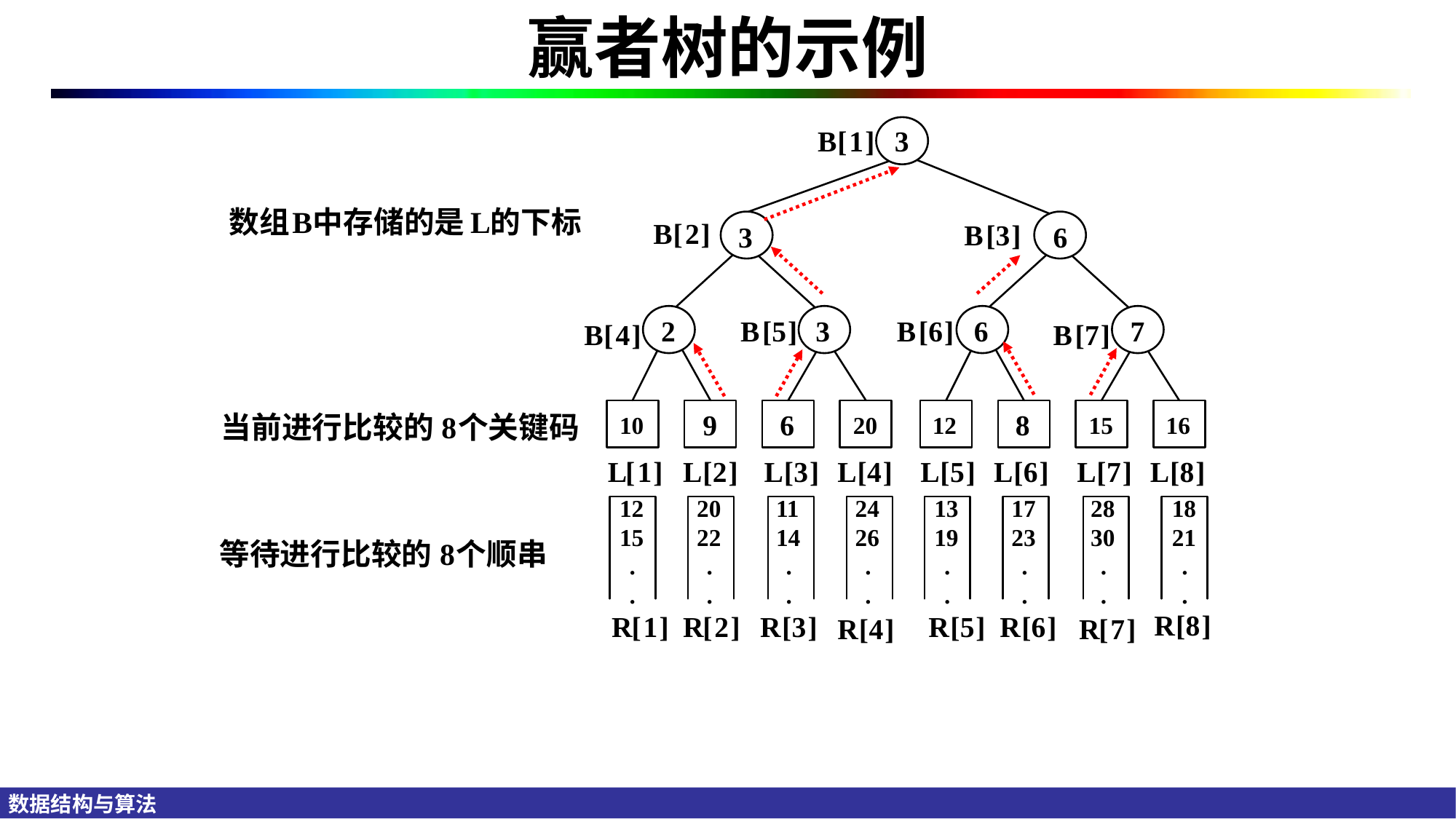

# 赢者树的示例

B
[
1
]
3

B
L
数组
中存储的是
的下标

B
[
2
]
B
[
3
]
3
6

2
B
[
5
]
3
B
[
6
]
6
7
B
[
4
]
B
[
7
]

9
6
8
8
当前进行比较的
个关键码
10
20
12
15
16
L
[
1
]
L
[
2
]
L
[
3
]
L
[
4
]
L
[
5
]
L
[
6
]
L
[
7
]
L
[
8
]
12
20
11
24
13
17
28
18

15
22
14
26
19
23
30
21
8
等待进行比较的
个顺串
.
.
.
.
.
.
.
.
.
.
.
.
.
.
.
.
R
[
8
]
R
[
1
]
R
[
2
]
R
[
3
]
R
[
5
]
R
[
6
]
R
[
4
]
R
[
7
]